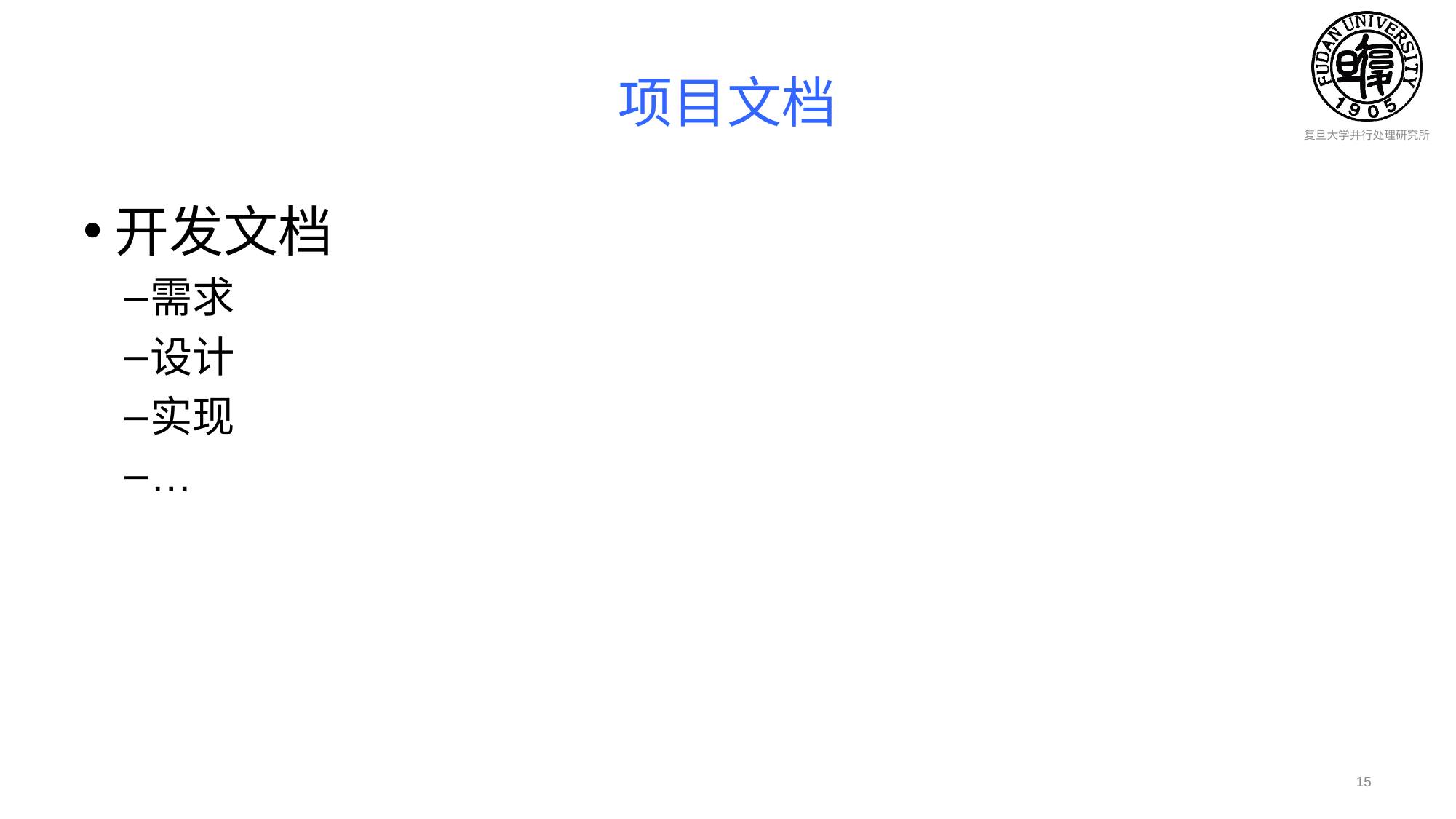

# 项目文档
复旦大学并行处理研究所
开发文档
需求
设计
实现
…
15